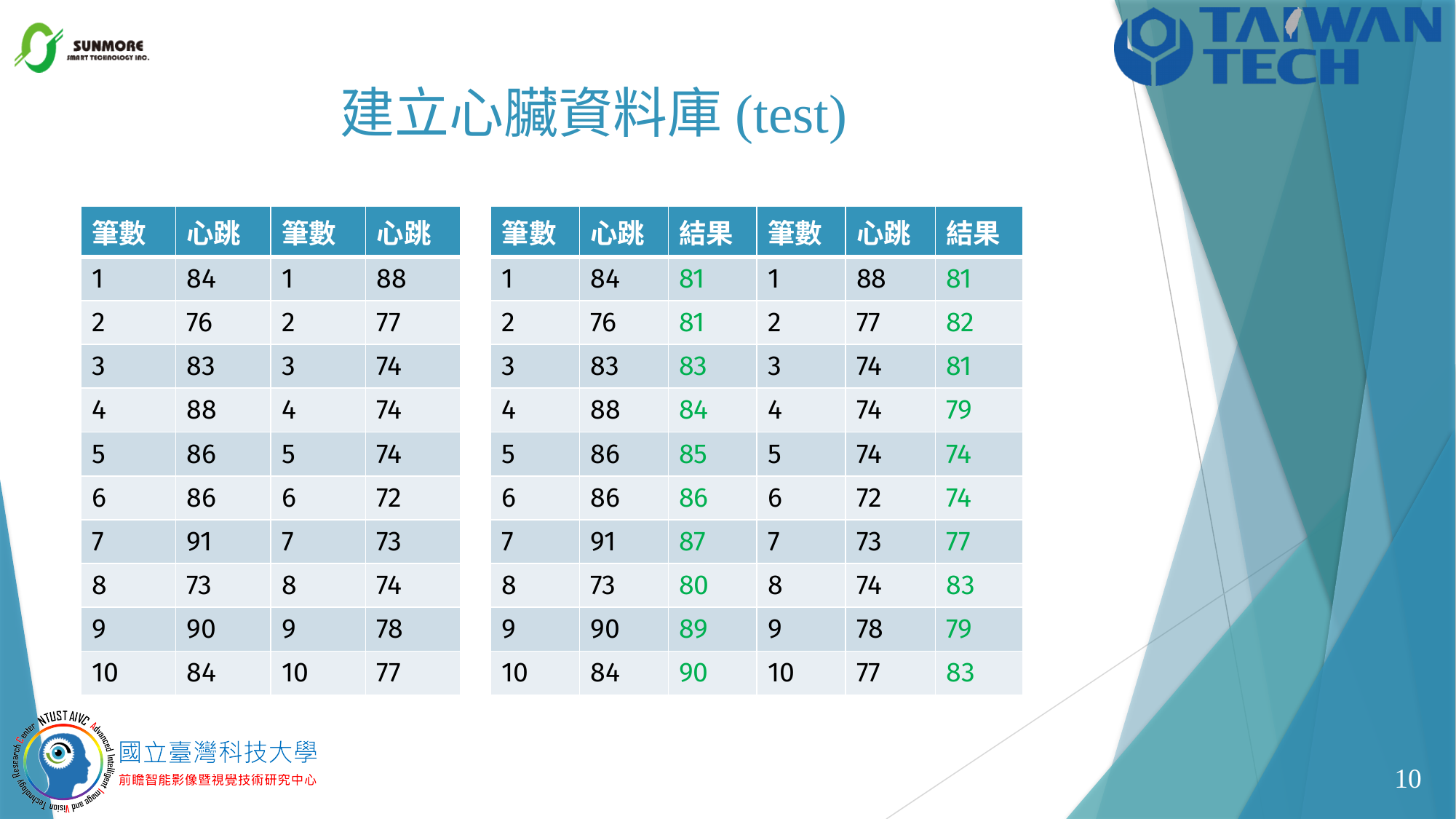

# 建立心臟資料庫(test)
| 筆數 | 心跳 | 筆數 | 心跳 |
| --- | --- | --- | --- |
| 1 | 84 | 1 | 88 |
| 2 | 76 | 2 | 77 |
| 3 | 83 | 3 | 74 |
| 4 | 88 | 4 | 74 |
| 5 | 86 | 5 | 74 |
| 6 | 86 | 6 | 72 |
| 7 | 91 | 7 | 73 |
| 8 | 73 | 8 | 74 |
| 9 | 90 | 9 | 78 |
| 10 | 84 | 10 | 77 |
| 筆數 | 心跳 | 結果 | 筆數 | 心跳 | 結果 |
| --- | --- | --- | --- | --- | --- |
| 1 | 84 | 81 | 1 | 88 | 81 |
| 2 | 76 | 81 | 2 | 77 | 82 |
| 3 | 83 | 83 | 3 | 74 | 81 |
| 4 | 88 | 84 | 4 | 74 | 79 |
| 5 | 86 | 85 | 5 | 74 | 74 |
| 6 | 86 | 86 | 6 | 72 | 74 |
| 7 | 91 | 87 | 7 | 73 | 77 |
| 8 | 73 | 80 | 8 | 74 | 83 |
| 9 | 90 | 89 | 9 | 78 | 79 |
| 10 | 84 | 90 | 10 | 77 | 83 |
10